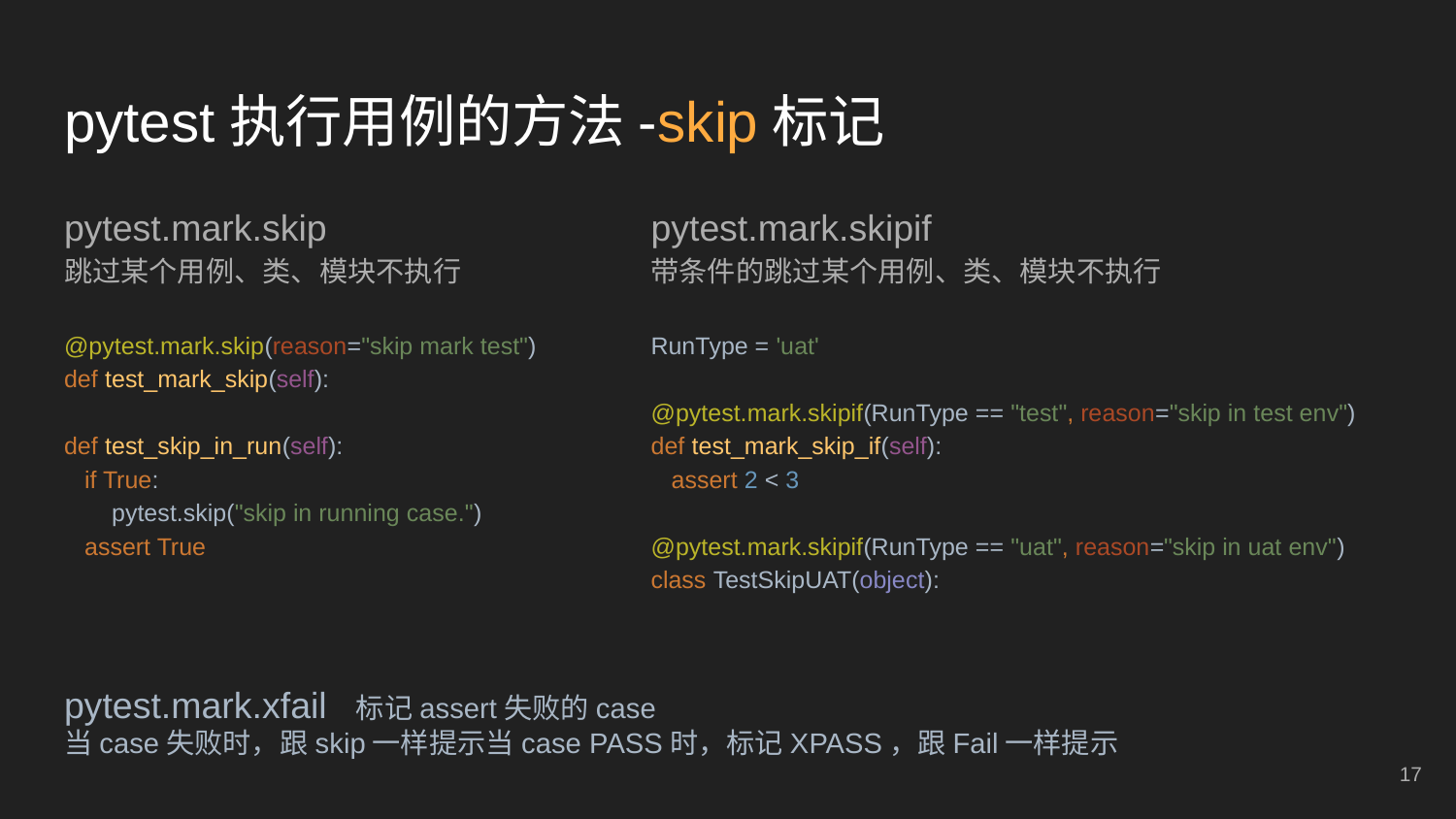

# pytest执行用例的方法-skip标记
pytest.mark.skip
跳过某个用例、类、模块不执行

@pytest.mark.skip(reason="skip mark test")
def test_mark_skip(self):

def test_skip_in_run(self):
   if True:
       pytest.skip("skip in running case.")
   assert True

pytest.mark.skipif
带条件的跳过某个用例、类、模块不执行

RunType = 'uat'

@pytest.mark.skipif(RunType == "test", reason="skip in test env")
def test_mark_skip_if(self):
   assert 2 < 3

@pytest.mark.skipif(RunType == "uat", reason="skip in uat env")
class TestSkipUAT(object):
pytest.mark.xfail  标记assert失败的case
当case失败时，跟skip一样提示当case PASS时，标记XPASS，跟Fail一样提示
17